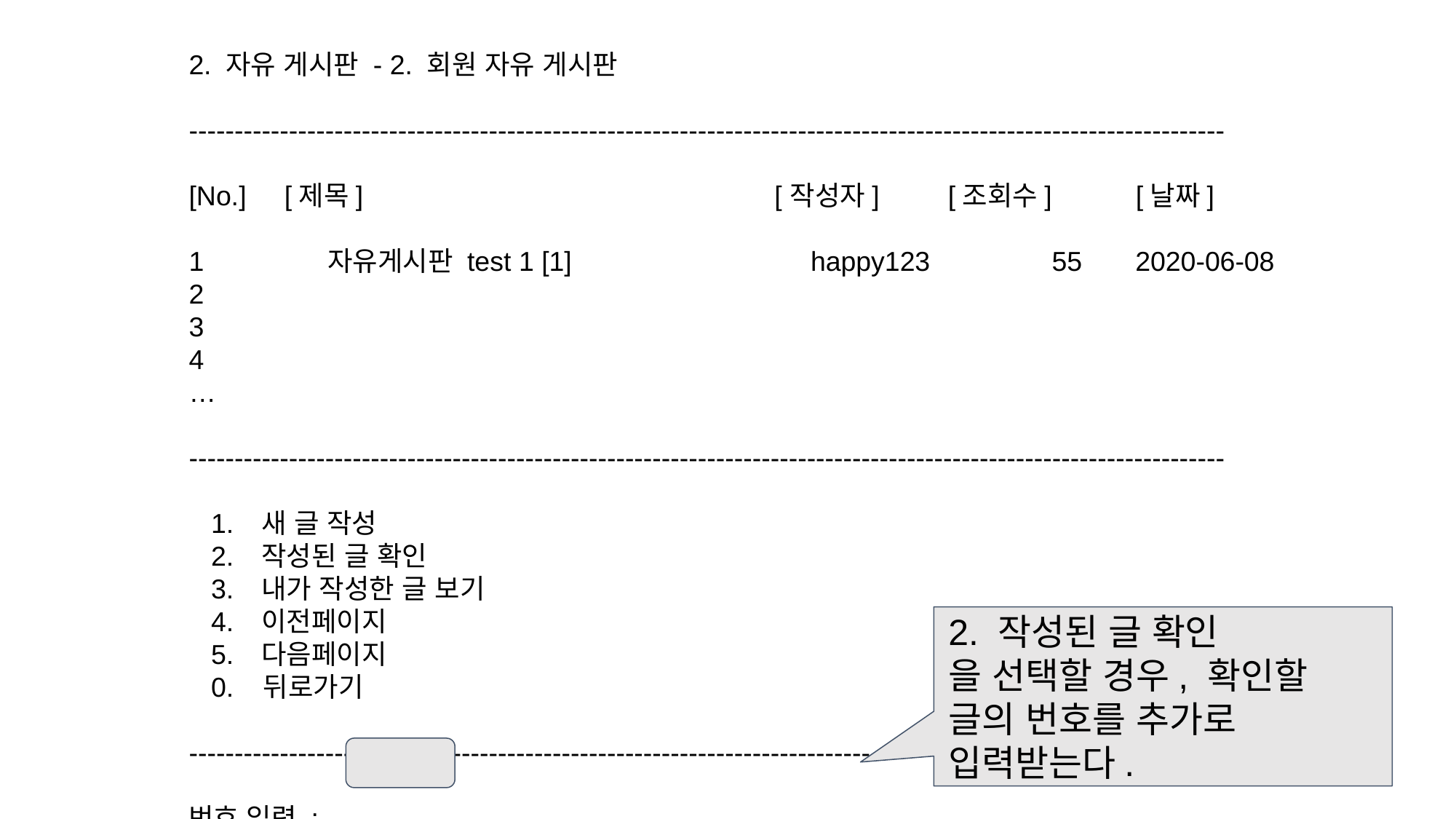

2. 자유 게시판 - 2. 회원 자유 게시판

------------------------------------------------------------------------------------------------------------------

[No.]     [제목]                                                      [작성자]         [조회수]           [날짜]

1	   자유게시판 test 1 [1]		          happy123                55       2020-06-08
2
3
4
…

------------------------------------------------------------------------------------------------------------------

새 글 작성
작성된 글 확인
내가 작성한 글 보기
이전페이지
다음페이지
0.   뒤로가기

------------------------------------------------------------------------------------------------------------------

번호 입력 :
2. 작성된 글 확인
을 선택할 경우, 확인할 글의 번호를 추가로 입력받는다.